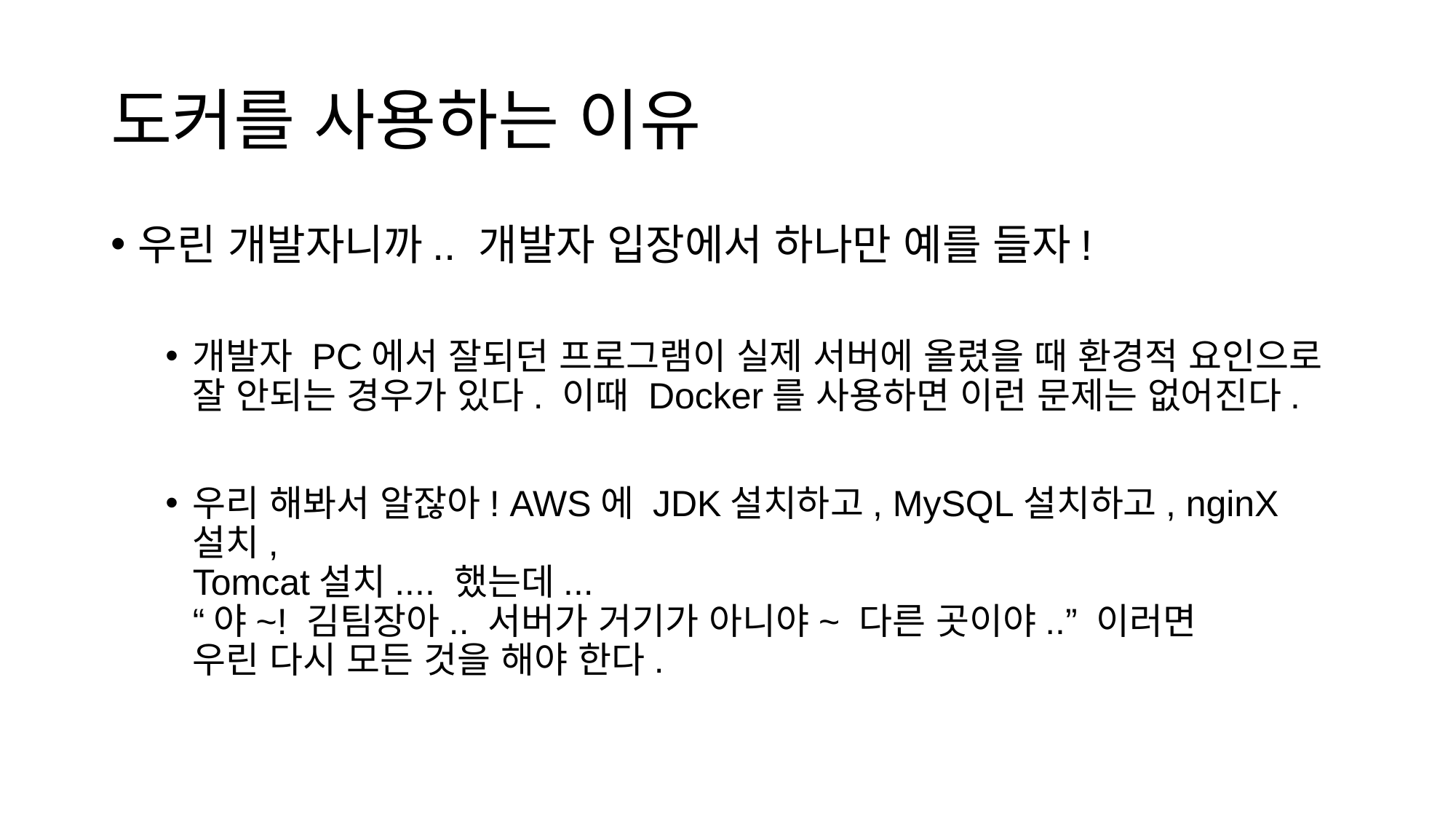

# 도커를 사용하는 이유
우린 개발자니까.. 개발자 입장에서 하나만 예를 들자!

개발자 PC에서 잘되던 프로그램이 실제 서버에 올렸을 때 환경적 요인으로 잘 안되는 경우가 있다. 이때 Docker를 사용하면 이런 문제는 없어진다.

우리 해봐서 알잖아! AWS에 JDK설치하고, MySQL설치하고, nginX설치,
Tomcat설치.... 했는데...
“야~! 김팀장아.. 서버가 거기가 아니야~ 다른 곳이야..” 이러면
우린 다시 모든 것을 해야 한다.